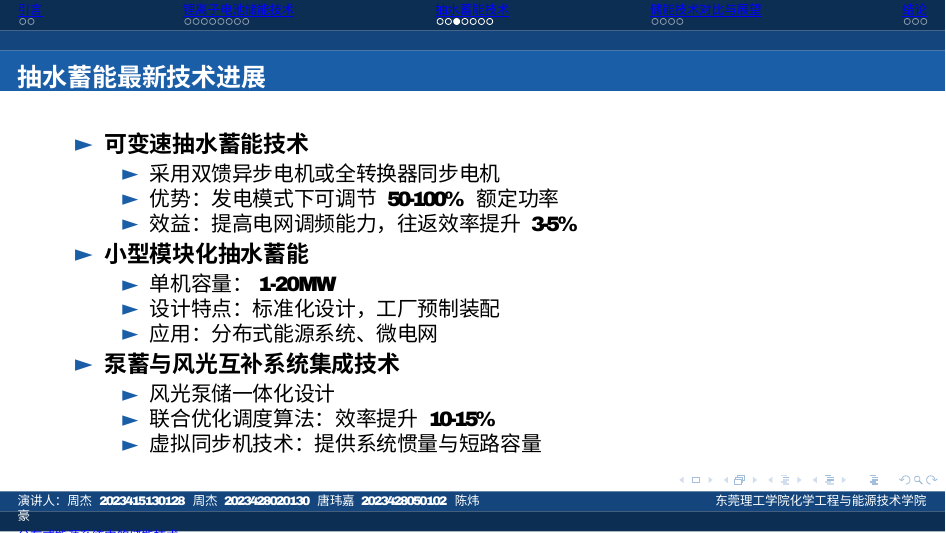

引言
锂离子电池储能技术
抽水蓄能技术
储能技术对比与展望
结论

抽水蓄能最新技术进展
可变速抽水蓄能技术
采用双馈异步电机或全转换器同步电机
优势：发电模式下可调节 50-100% 额定功率
效益：提高电网调频能力，往返效率提升 3-5%
小型模块化抽水蓄能
单机容量：1-20MW
设计特点：标准化设计，工厂预制装配
应用：分布式能源系统、微电网
泵蓄与风光互补系统集成技术
风光泵储一体化设计
联合优化调度算法：效率提升 10-15%
虚拟同步机技术：提供系统惯量与短路容量
演讲人：周杰 2023415130128 周杰 2023428020130 唐玮嘉 2023428050102 陈炜豪
分布式能源系统中的储能技术
东莞理工学院化学工程与能源技术学院